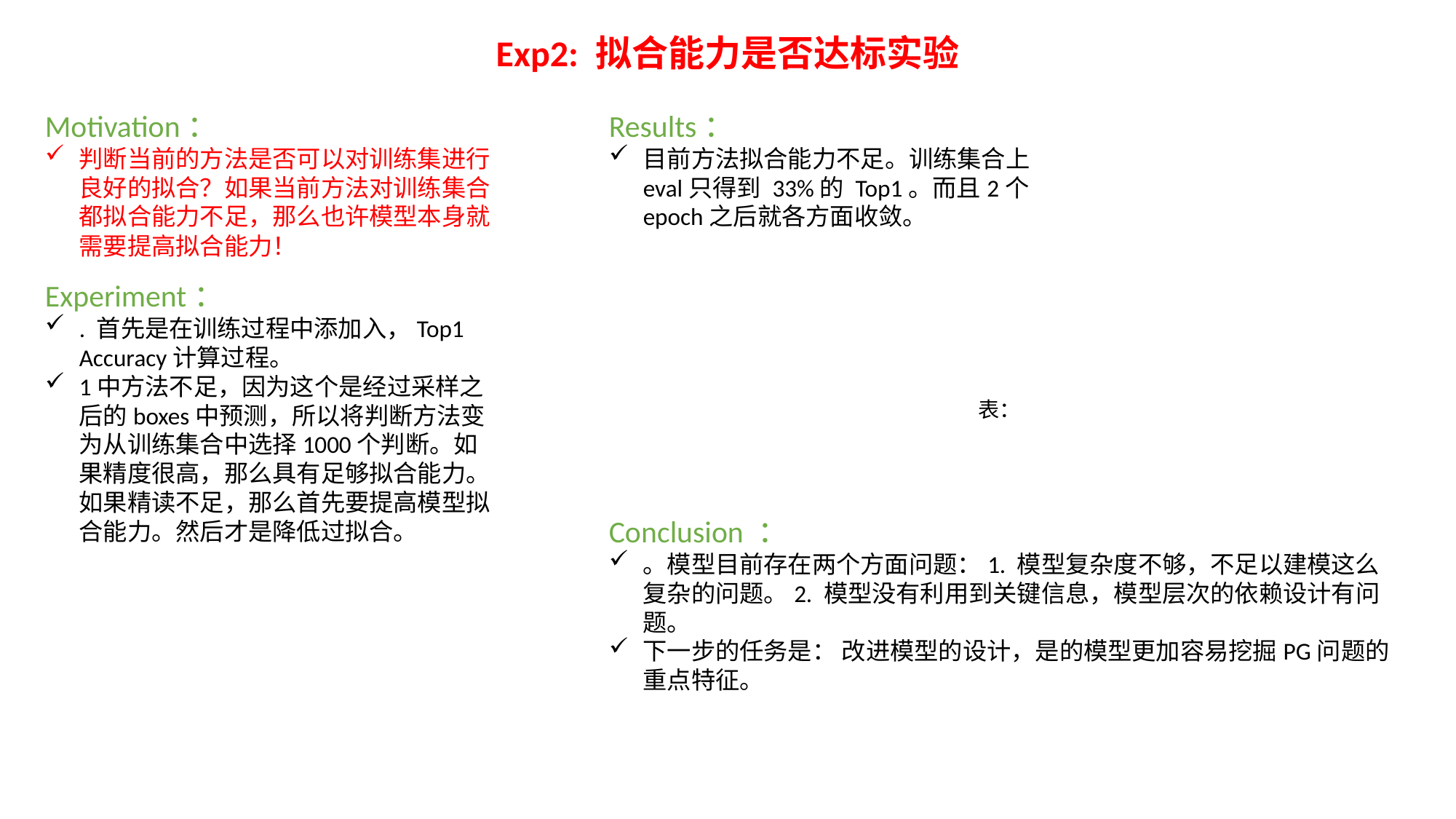

Exp2: 拟合能力是否达标实验
Motivation：
判断当前的方法是否可以对训练集进行良好的拟合？如果当前方法对训练集合都拟合能力不足，那么也许模型本身就需要提高拟合能力！
Results：
目前方法拟合能力不足。训练集合上eval只得到 33%的 Top1。而且2个 epoch之后就各方面收敛。
Experiment：
. 首先是在训练过程中添加入，Top1 Accuracy计算过程。
1中方法不足，因为这个是经过采样之后的boxes中预测，所以将判断方法变为从训练集合中选择1000个判断。如果精度很高，那么具有足够拟合能力。如果精读不足，那么首先要提高模型拟合能力。然后才是降低过拟合。
表：
Conclusion ：
。模型目前存在两个方面问题：1. 模型复杂度不够，不足以建模这么复杂的问题。2. 模型没有利用到关键信息，模型层次的依赖设计有问题。
下一步的任务是： 改进模型的设计，是的模型更加容易挖掘PG问题的重点特征。